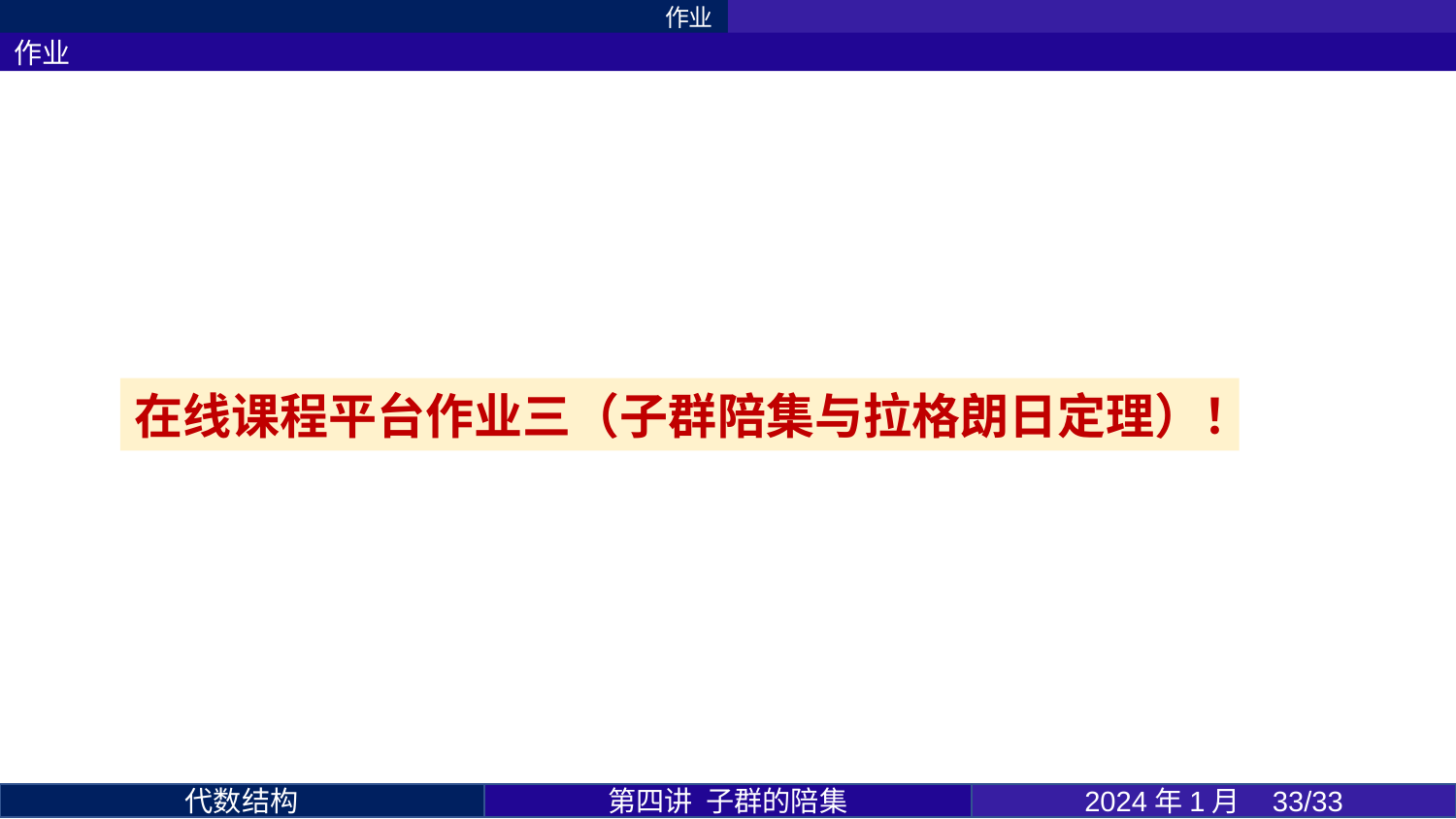

作业
作业
在线课程平台作业三（子群陪集与拉格朗日定理）！
第四讲  子群的陪集
2024年1月    33/33
代数结构